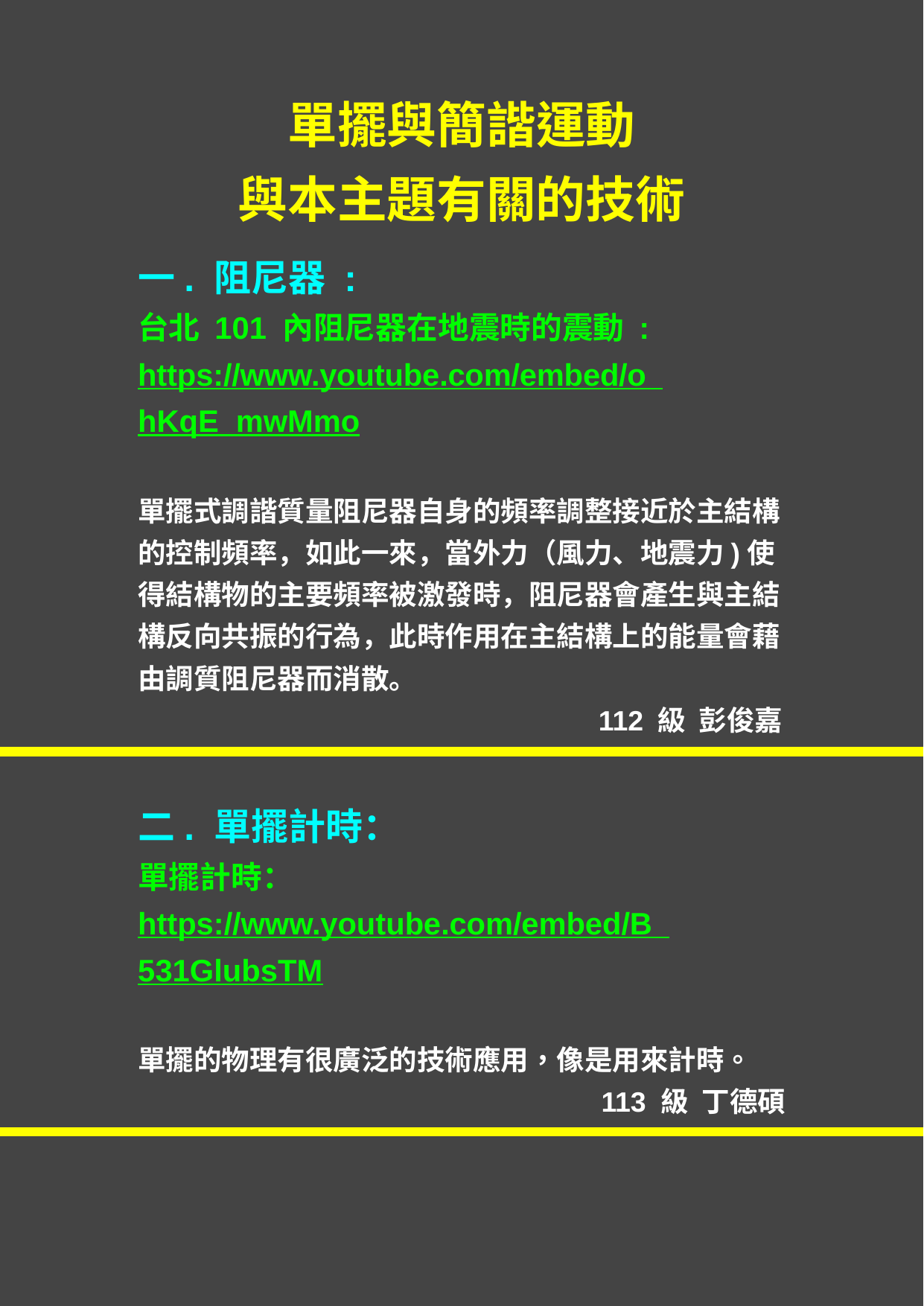

單擺與簡諧運動
與本主題有關的技術
一.	阻尼器	:
台北 101 內阻尼器在地震時的震動 :  https://www.youtube.com/embed/o  hKqE_mwMmo

單擺式調諧質量阻尼器自身的頻率調整接近於主結構的控制頻率，如此一來，當外力（風力、地震力)使得結構物的主要頻率被激發時，阻尼器會產生與主結構反向共振的行為，此時作用在主結構上的能量會藉由調質阻尼器而消散。
112 級 彭俊嘉

二.	單擺計時：
單擺計時：  https://www.youtube.com/embed/B  531GlubsTM

單擺的物理有很廣泛的技術應用，像是用來計時。
113 級 丁德碩